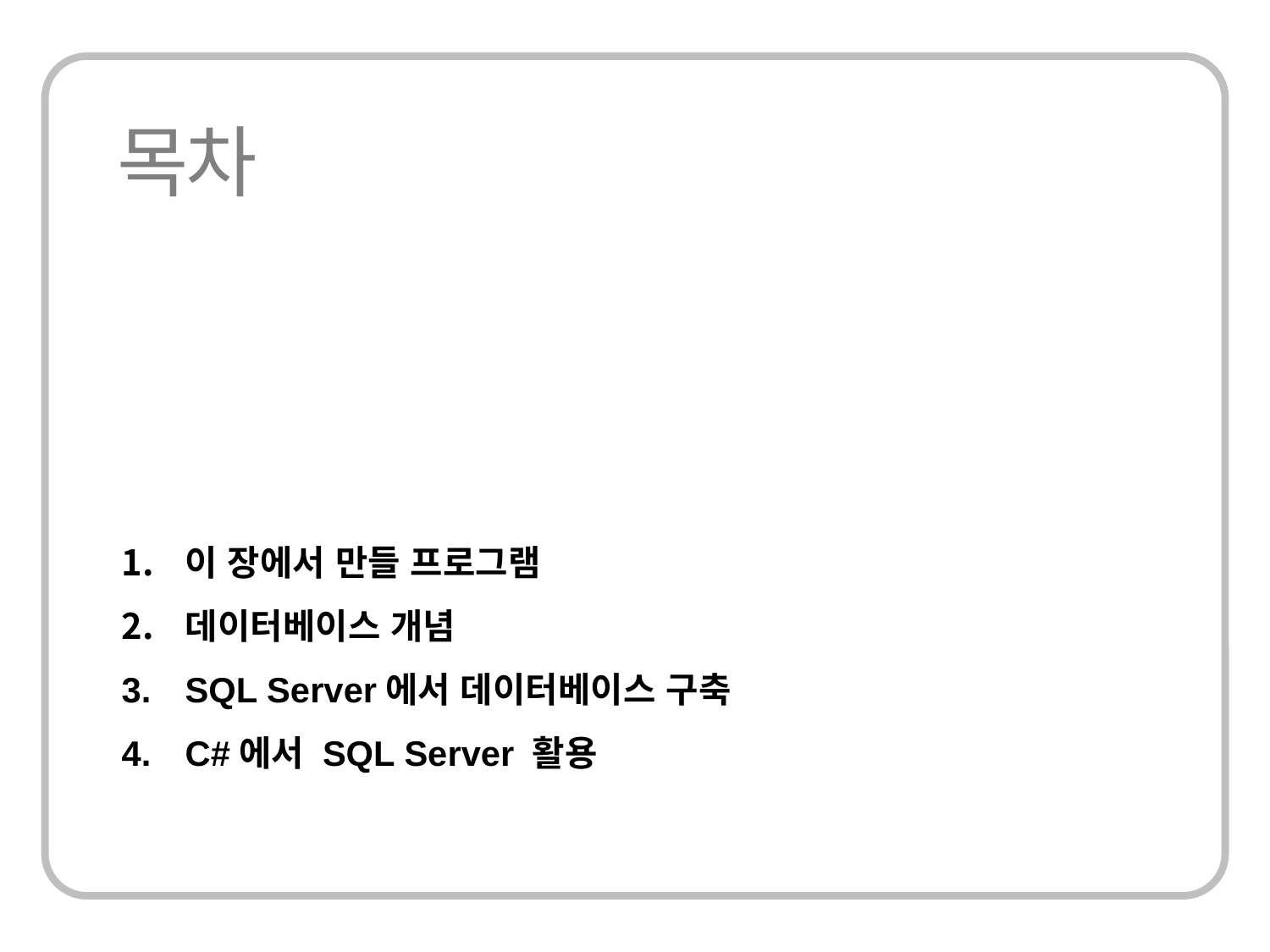

이 장에서 만들 프로그램
데이터베이스 개념
SQL Server에서 데이터베이스 구축
C#에서 SQL Server 활용